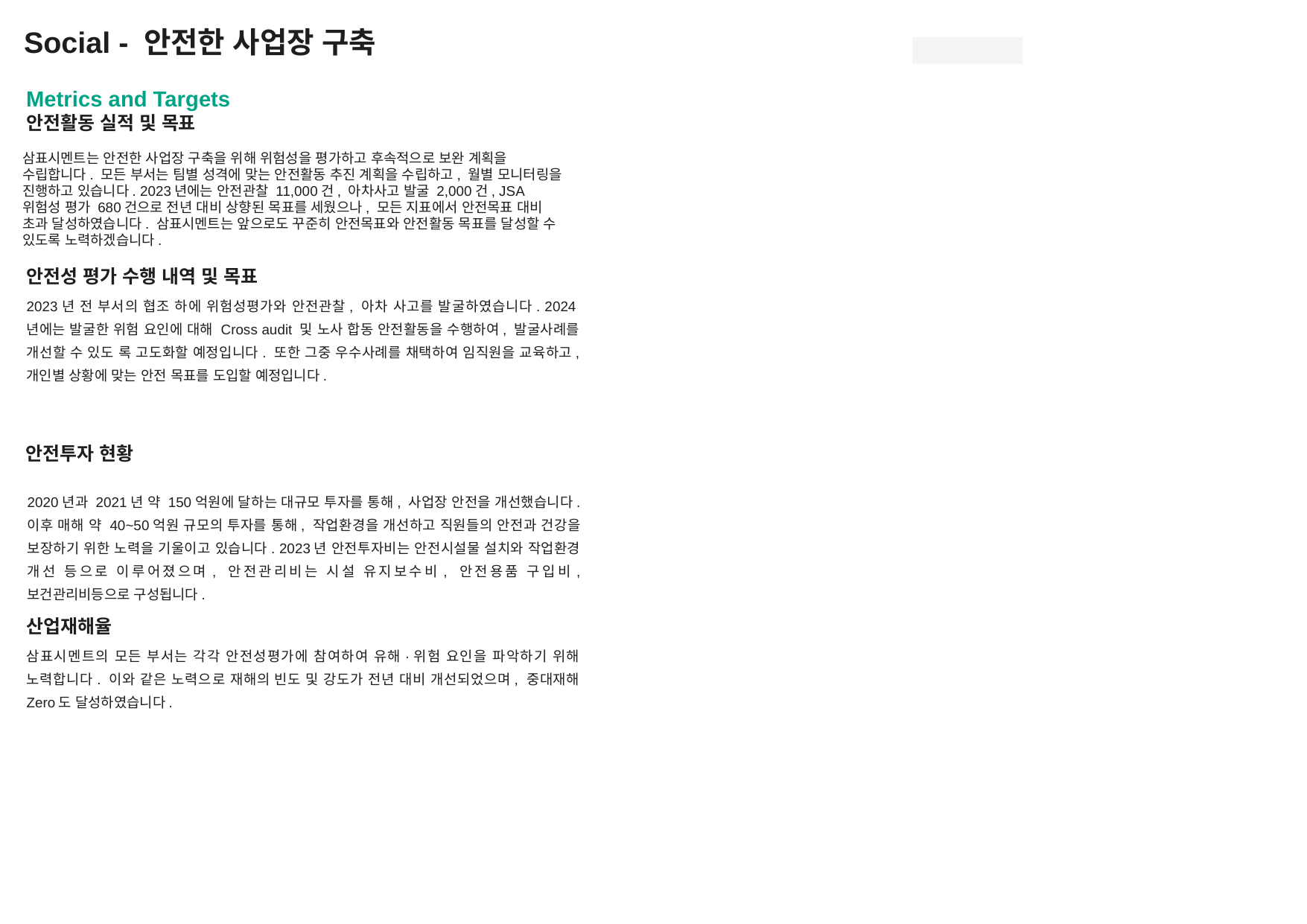

Social - 안전한 사업장 구축

Metrics and Targets
안전활동 실적 및 목표

삼표시멘트는 안전한 사업장 구축을 위해 위험성을 평가하고 후속적으로 보완 계획을 수립합니다. 모든 부서는 팀별 성격에 맞는 안전활동 추진 계획을 수립하고, 월별 모니터링을 진행하고 있습니다. 2023년에는 안전관찰 11,000건, 아차사고 발굴 2,000건, JSA 위험성 평가 680건으로 전년 대비 상향된 목표를 세웠으나, 모든 지표에서 안전목표 대비 초과 달성하였습니다. 삼표시멘트는 앞으로도 꾸준히 안전목표와 안전활동 목표를 달성할 수 있도록 노력하겠습니다.

안전성 평가 수행 내역 및 목표
2023년 전 부서의 협조 하에 위험성평가와 안전관찰, 아차 사고를 발굴하였습니다. 2024년에는 발굴한 위험 요인에 대해 Cross audit 및 노사 합동 안전활동을 수행하여, 발굴사례를 개선할 수 있도 록 고도화할 예정입니다. 또한 그중 우수사례를 채택하여 임직원을 교육하고, 개인별 상황에 맞는 안전 목표를 도입할 예정입니다.

31.1

30

안전투자 현황

2020년과 2021년 약 150억원에 달하는 대규모 투자를 통해, 사업장 안전을 개선했습니다. 이후 매해 약 40~50억원 규모의 투자를 통해, 작업환경을 개선하고 직원들의 안전과 건강을 보장하기 위한 노력을 기울이고 있습니다. 2023년 안전투자비는 안전시설물 설치와 작업환경 개선 등으로 이루어졌으며, 안전관리비는 시설 유지보수비, 안전용품 구입비, 보건관리비등으로 구성됩니다.

산업재해율
삼표시멘트의 모든 부서는 각각 안전성평가에 참여하여 유해·위험 요인을 파악하기 위해 노력합니다. 이와 같은 노력으로 재해의 빈도 및 강도가 전년 대비 개선되었으며, 중대재해 Zero도 달성하였습니다.